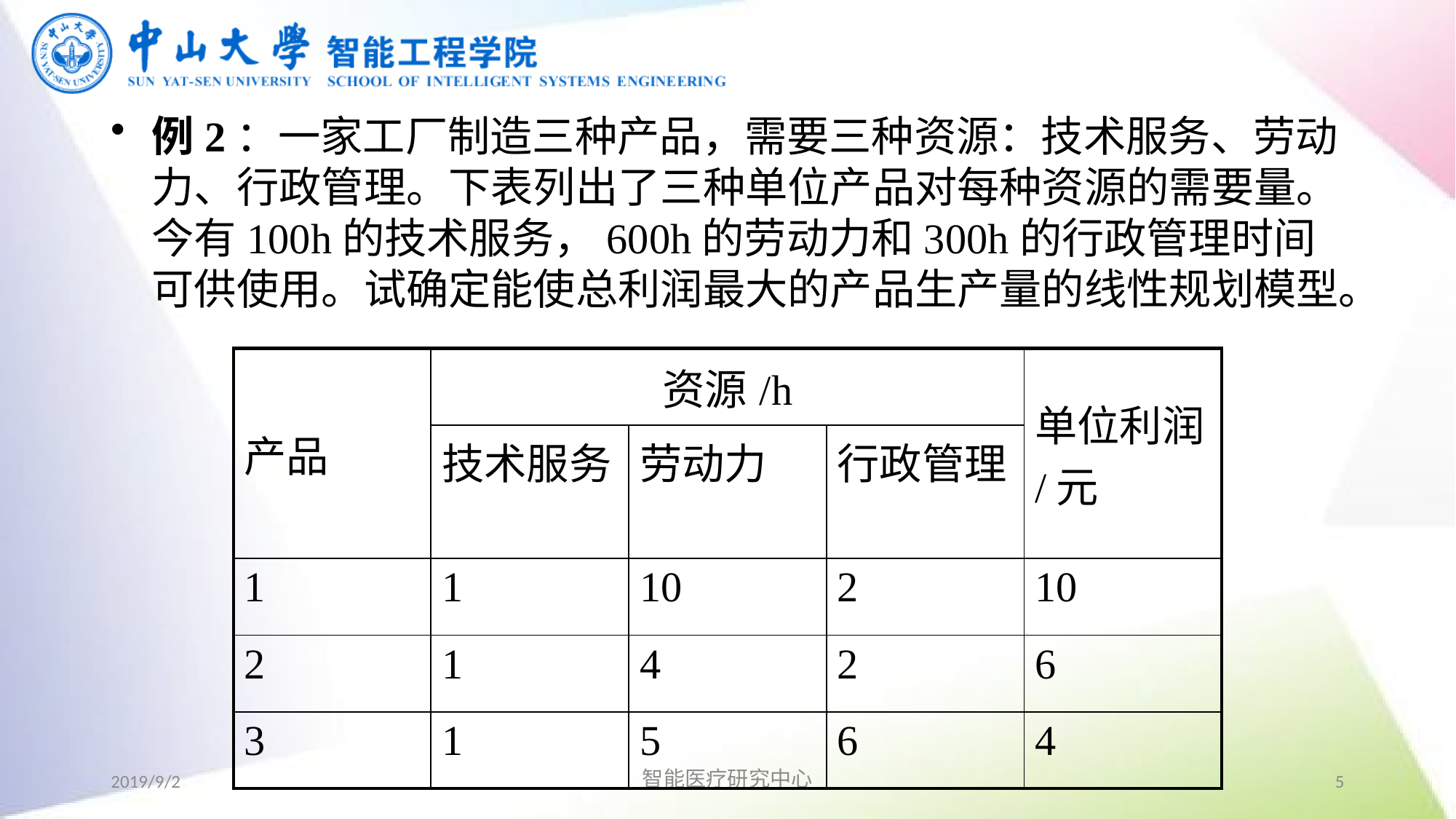

例2：一家工厂制造三种产品，需要三种资源：技术服务、劳动力、行政管理。下表列出了三种单位产品对每种资源的需要量。今有100h的技术服务，600h的劳动力和300h的行政管理时间可供使用。试确定能使总利润最大的产品生产量的线性规划模型。

| 产品 | 资源/h |  |  | 单位利润/元 |
| --- | --- | --- | --- | --- |
|  | 技术服务 | 劳动力 | 行政管理 |  |
| 1 | 1 | 10 | 2 | 10 |
| 2 | 1 | 4 | 2 | 6 |
| 3 | 1 | 5 | 6 | 4 |
2019/9/2
智能医疗研究中心
5